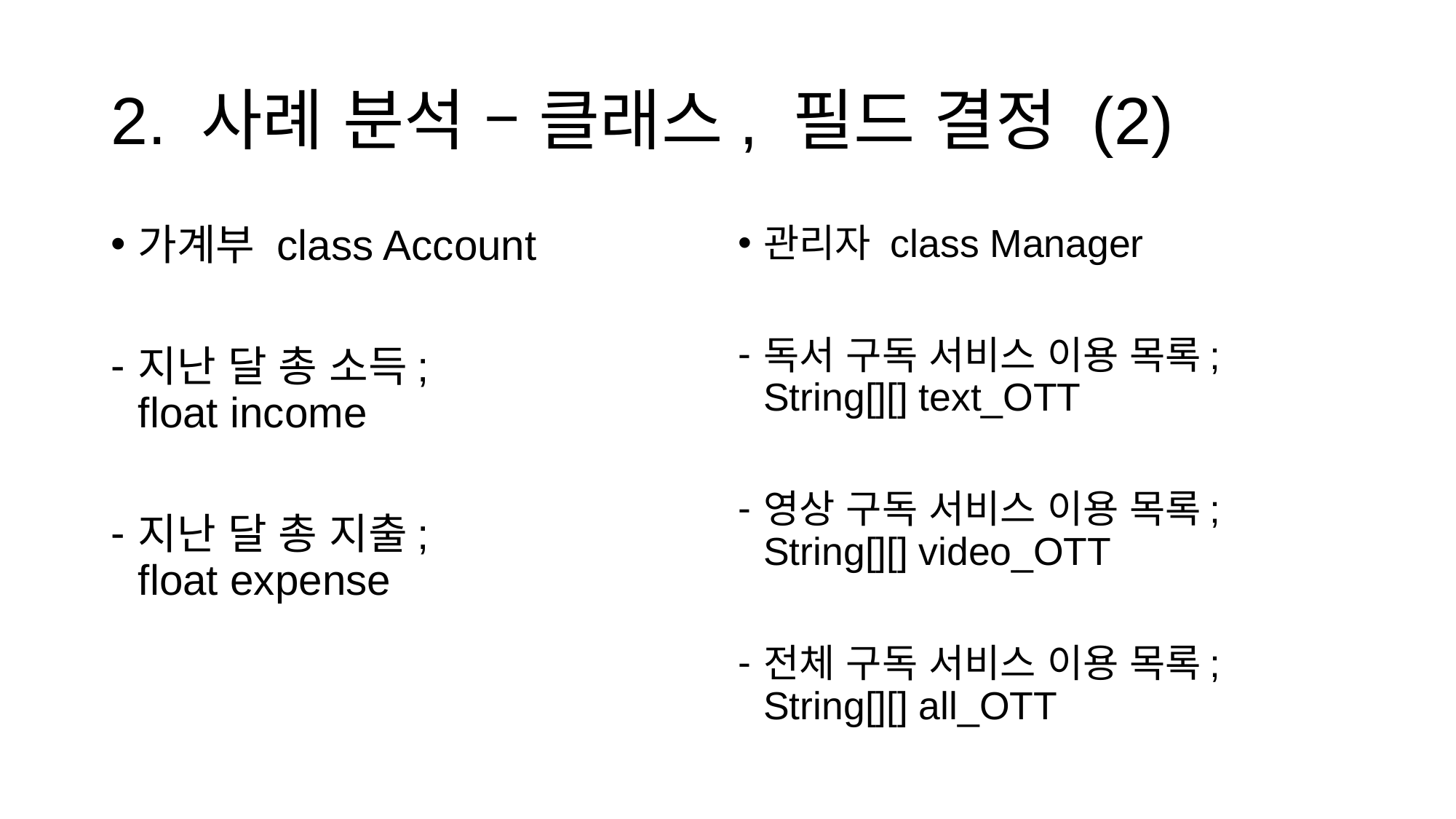

# 2. 사례 분석 – 클래스, 필드 결정 (2)
가계부 class Account

지난 달 총 소득;
float income

지난 달 총 지출;
float expense

관리자 class Manager

독서 구독 서비스 이용 목록;
String[][] text_OTT

영상 구독 서비스 이용 목록;
String[][] video_OTT

전체 구독 서비스 이용 목록;
String[][] all_OTT